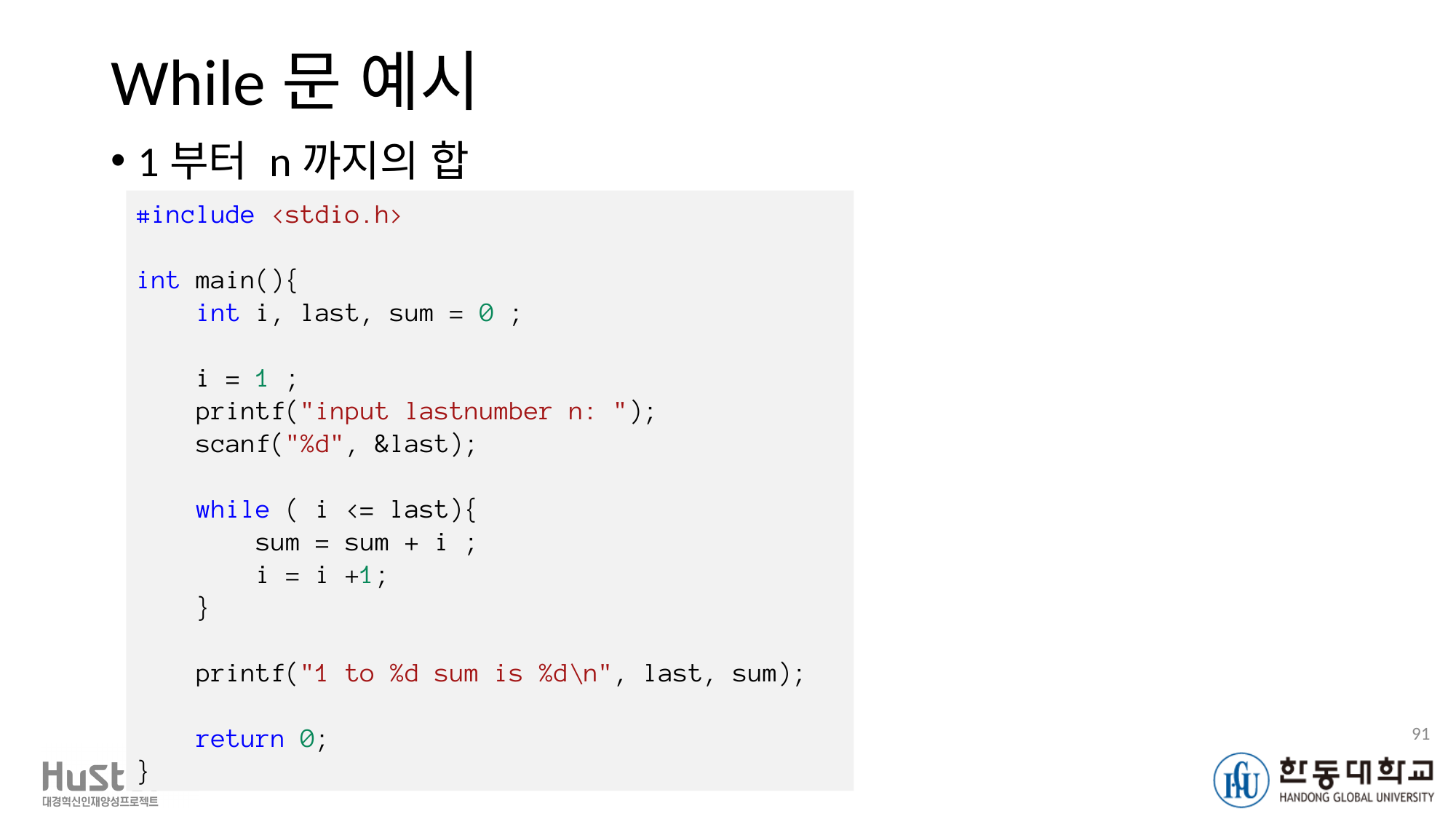

# While문 예시
1부터 n까지의 합
#include <stdio.h>
int main(){
    int i, last, sum = 0 ;

    i = 1 ;
    printf("input lastnumber n: ");
    scanf("%d", &last);
    while ( i <= last){
        sum = sum + i ;
        i = i +1;
    }
    printf("1 to %d sum is %d\n", last, sum);
    return 0;
}
91
Hustar로봇아카데미